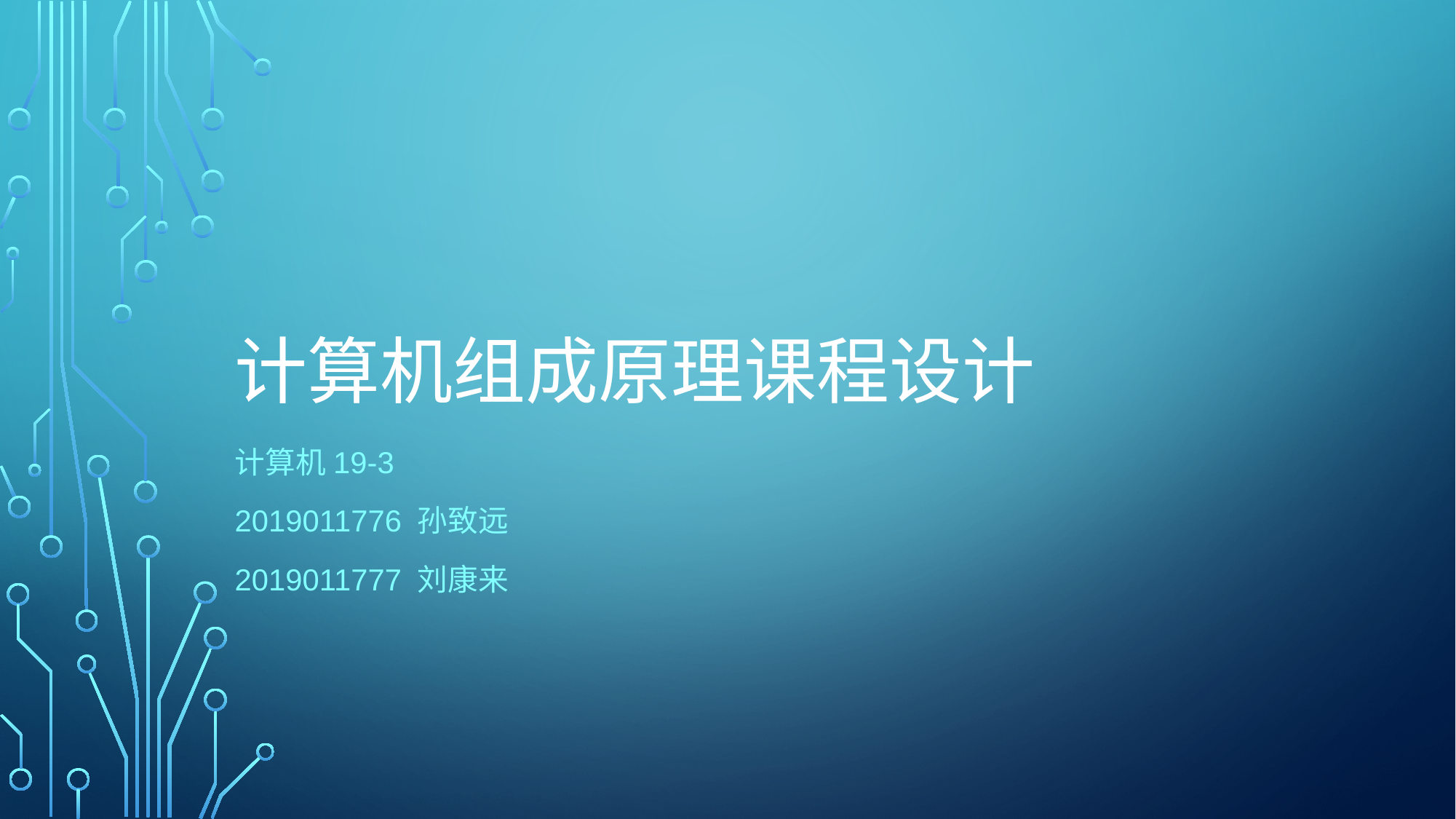

# 计算机组成原理课程设计
计算机19-3
2019011776 孙致远
2019011777 刘康来